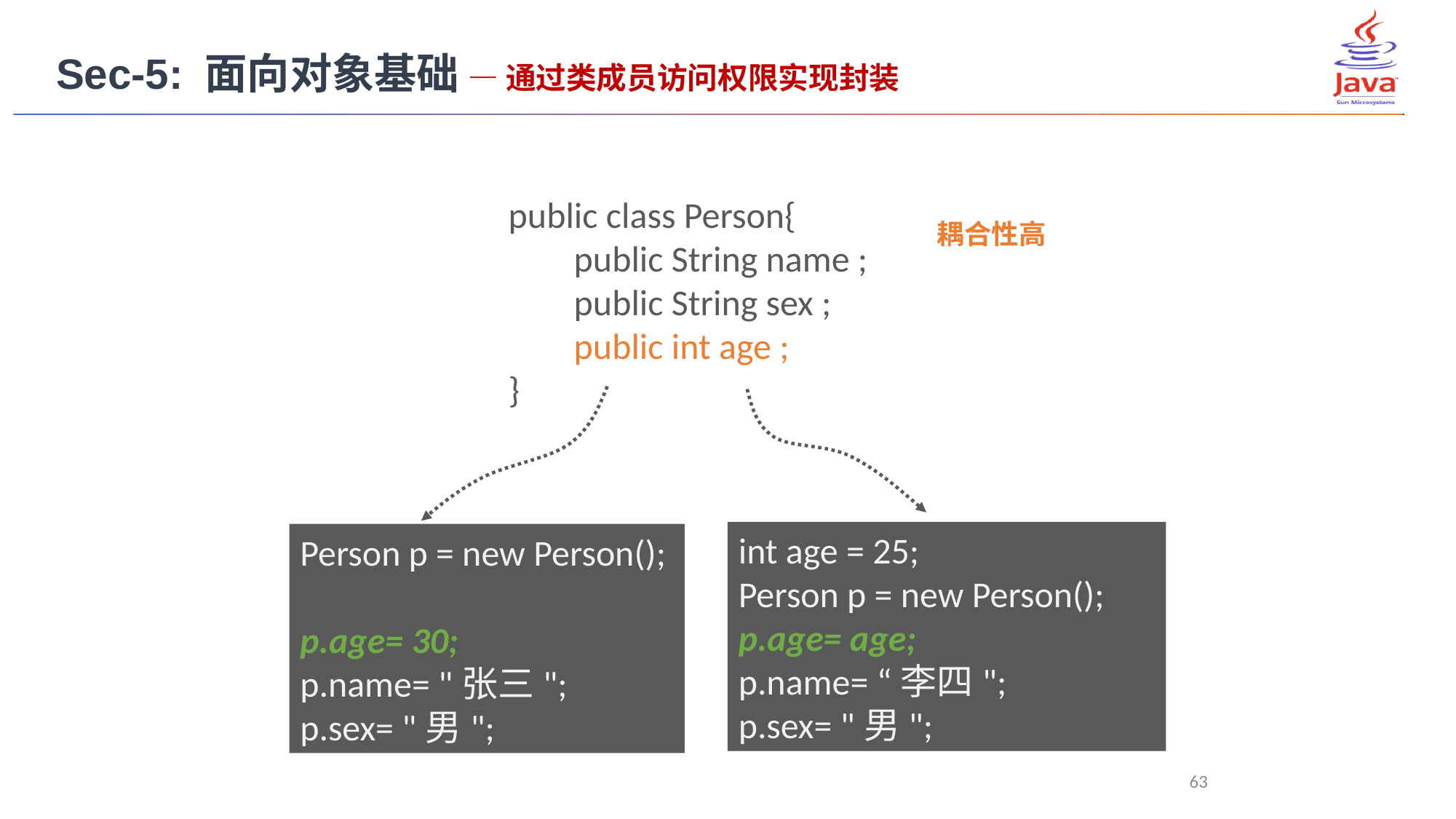

Sec-5: 面向对象基础 — 通过类成员访问权限实现封装
public class Person{
        public String name ;
        public String sex ;
        public int age ;
}
耦合性高

int age = 25;
Person p = new Person();
p.age= age;
p.name= “李四";
p.sex= "男";
Person p = new Person();
p.age= 30;
p.name= "张三";
p.sex= "男";
63